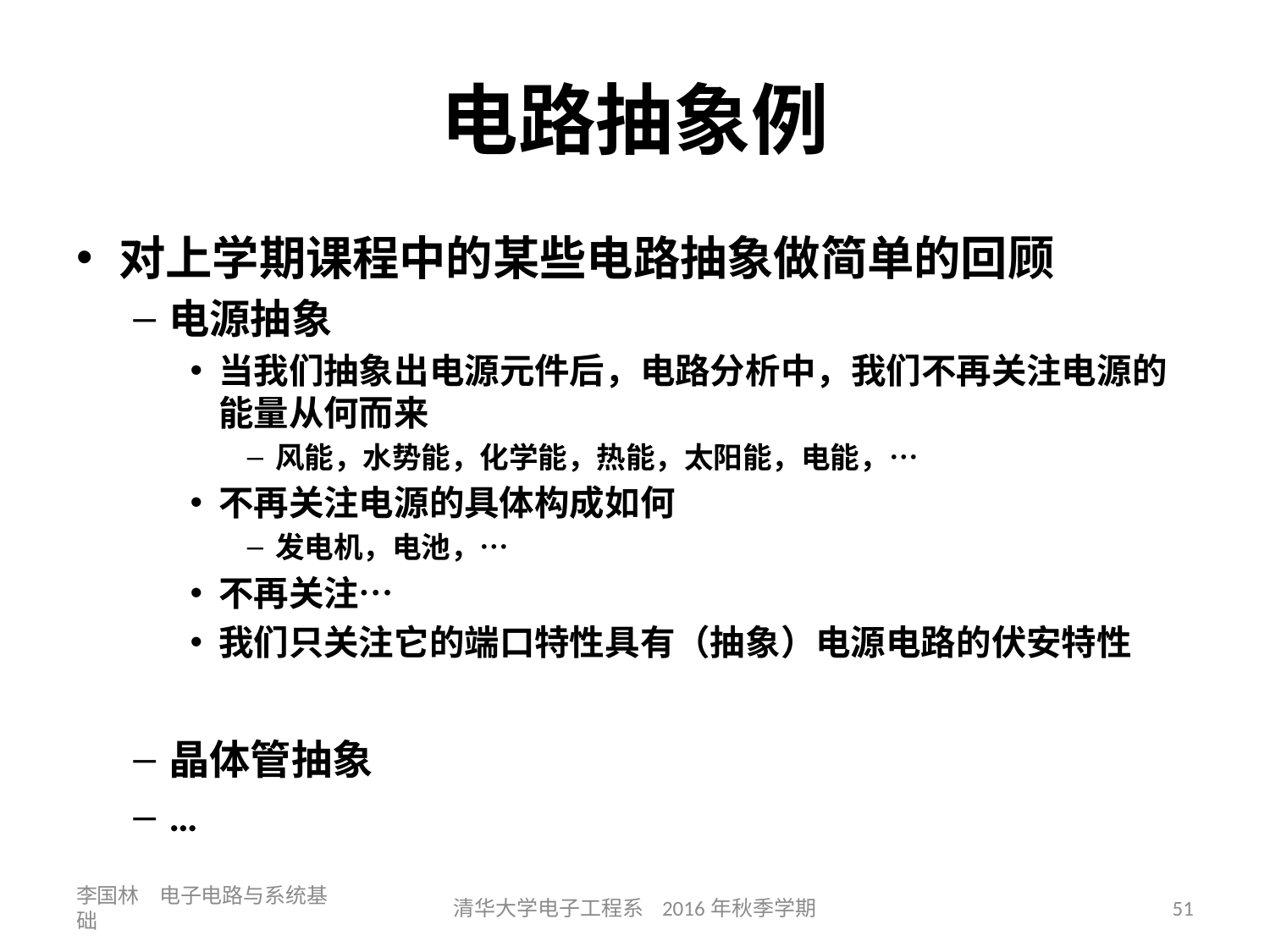

# 电路抽象例
对上学期课程中的某些电路抽象做简单的回顾
电源抽象
当我们抽象出电源元件后，电路分析中，我们不再关注电源的能量从何而来
风能，水势能，化学能，热能，太阳能，电能，…
不再关注电源的具体构成如何
发电机，电池，…
不再关注…
我们只关注它的端口特性具有（抽象）电源电路的伏安特性

晶体管抽象
…
李国林   电子电路与系统基础
清华大学电子工程系  2016年秋季学期
51